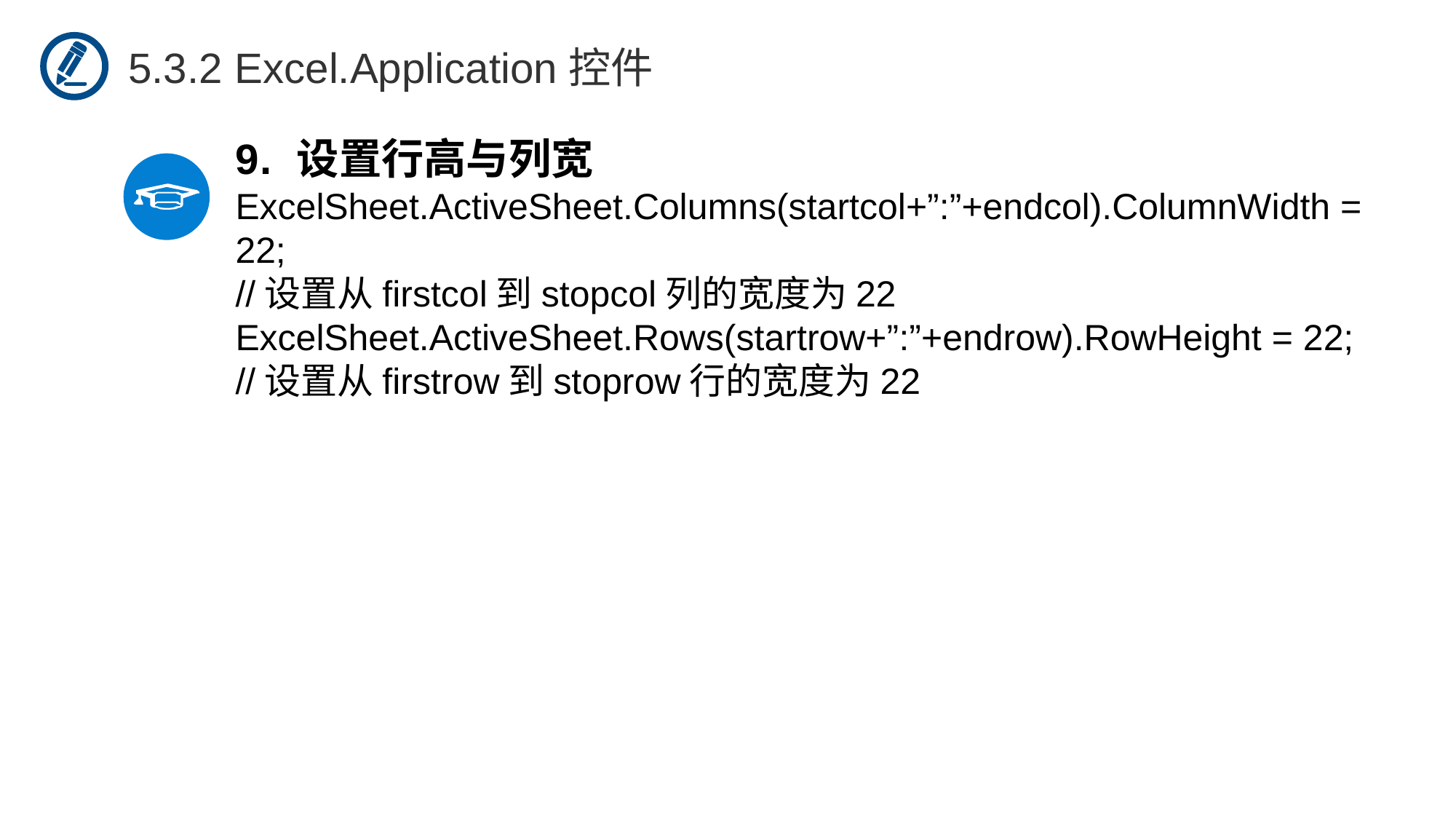

5.3.2 Excel.Application控件
设置行高与列宽
ExcelSheet.ActiveSheet.Columns(startcol+”:”+endcol).ColumnWidth = 22;
//设置从firstcol到stopcol列的宽度为22
ExcelSheet.ActiveSheet.Rows(startrow+”:”+endrow).RowHeight = 22;
//设置从firstrow到stoprow行的宽度为22